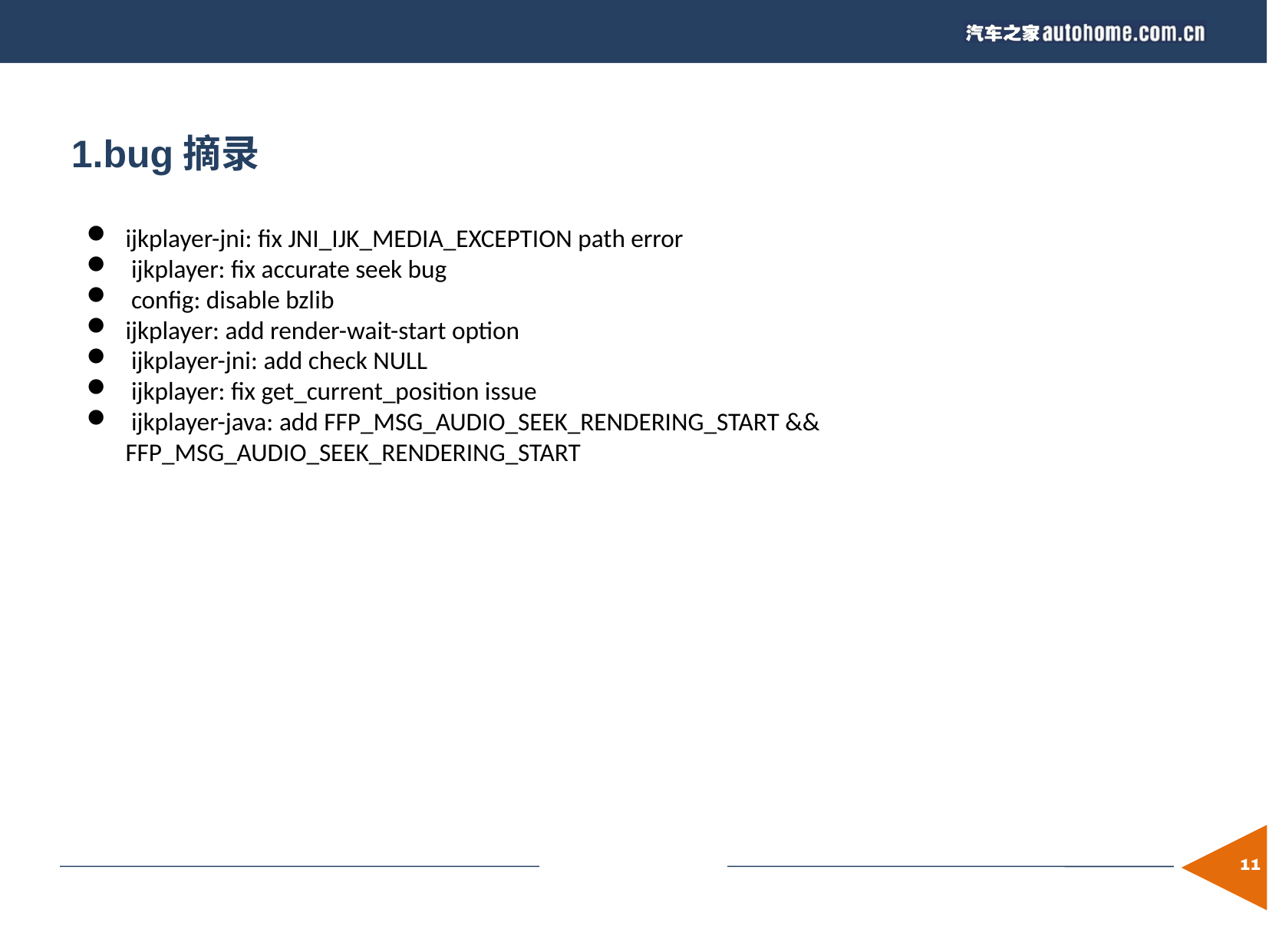

1.bug摘录
ijkplayer-jni: fix JNI_IJK_MEDIA_EXCEPTION path error
 ijkplayer: fix accurate seek bug
 config: disable bzlib
ijkplayer: add render-wait-start option
 ijkplayer-jni: add check NULL
 ijkplayer: fix get_current_position issue
 ijkplayer-java: add FFP_MSG_AUDIO_SEEK_RENDERING_START && FFP_MSG_AUDIO_SEEK_RENDERING_START
11